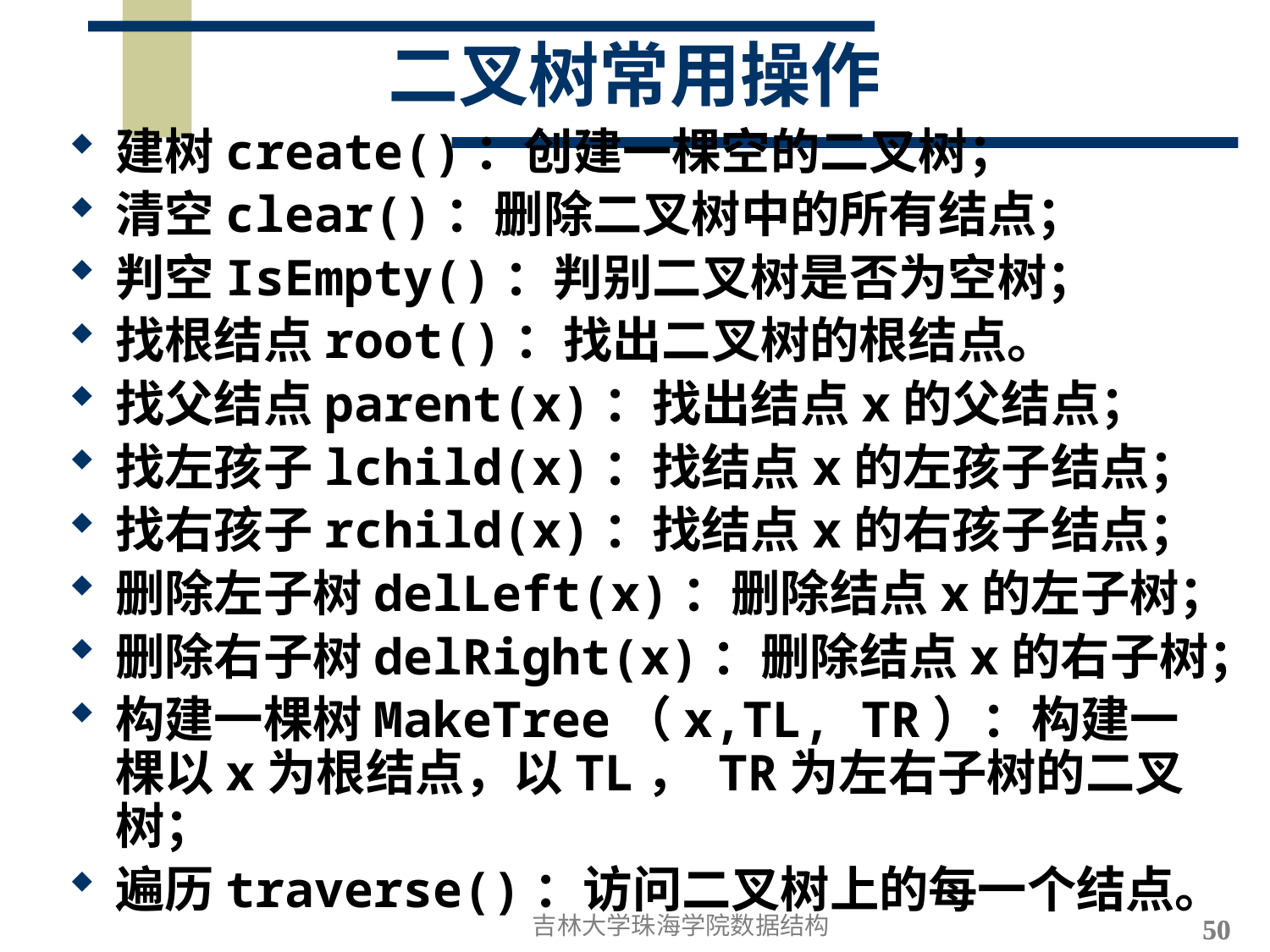

# 二叉树常用操作
建树create()：创建一棵空的二叉树；
清空clear()：删除二叉树中的所有结点；
判空IsEmpty()：判别二叉树是否为空树；
找根结点root()：找出二叉树的根结点。
找父结点parent(x)：找出结点x的父结点；
找左孩子lchild(x)：找结点x的左孩子结点；
找右孩子rchild(x)：找结点x的右孩子结点；
删除左子树delLeft(x)：删除结点x的左子树；
删除右子树delRight(x)：删除结点x的右子树；
构建一棵树MakeTree（x,TL, TR）：构建一棵以x为根结点，以TL， TR为左右子树的二叉树；
遍历traverse()：访问二叉树上的每一个结点。
50
吉林大学珠海学院数据结构